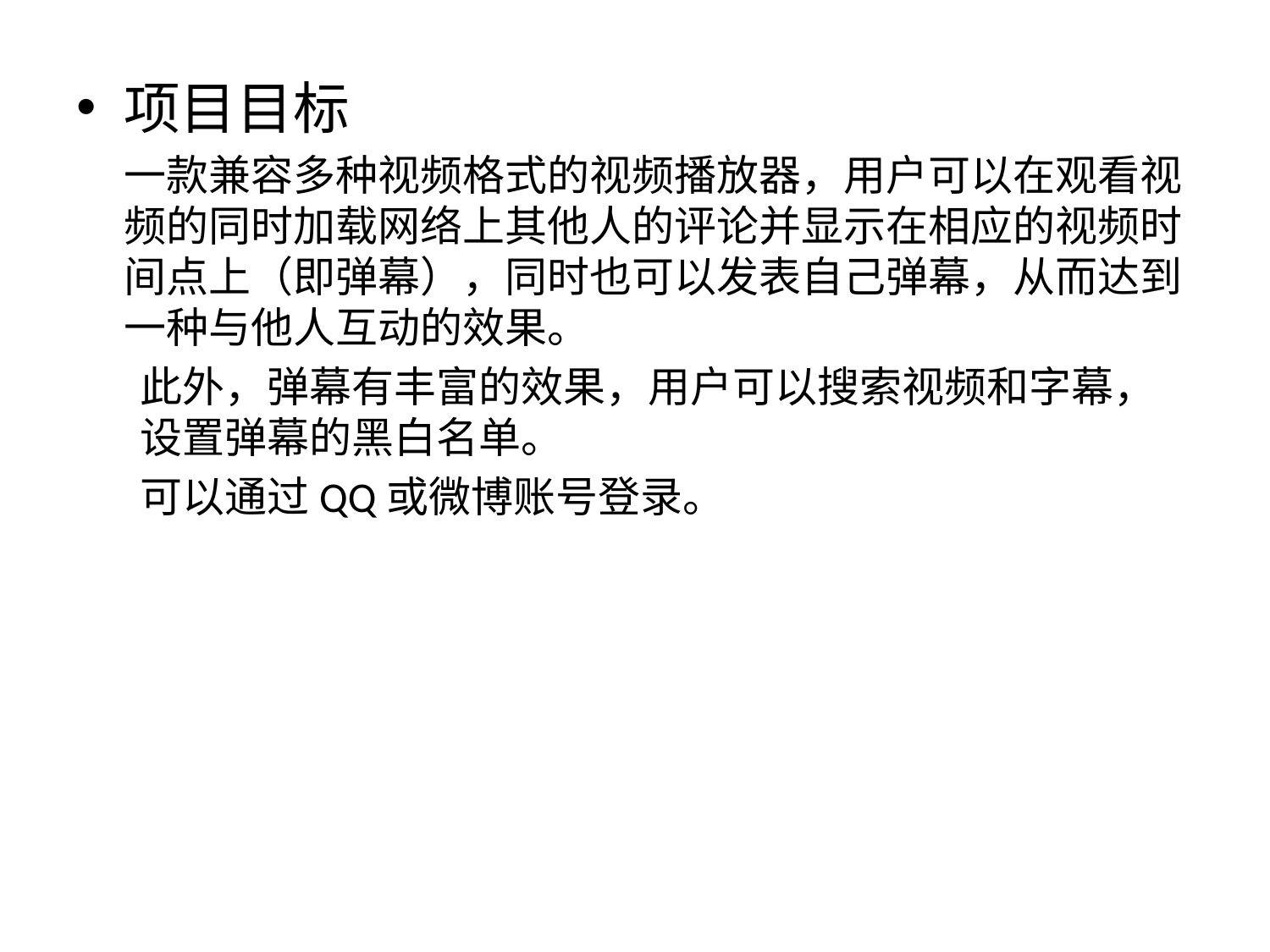

项目目标
	一款兼容多种视频格式的视频播放器，用户可以在观看视频的同时加载网络上其他人的评论并显示在相应的视频时间点上（即弹幕），同时也可以发表自己弹幕，从而达到一种与他人互动的效果。
	此外，弹幕有丰富的效果，用户可以搜索视频和字幕，设置弹幕的黑白名单。
	可以通过QQ或微博账号登录。